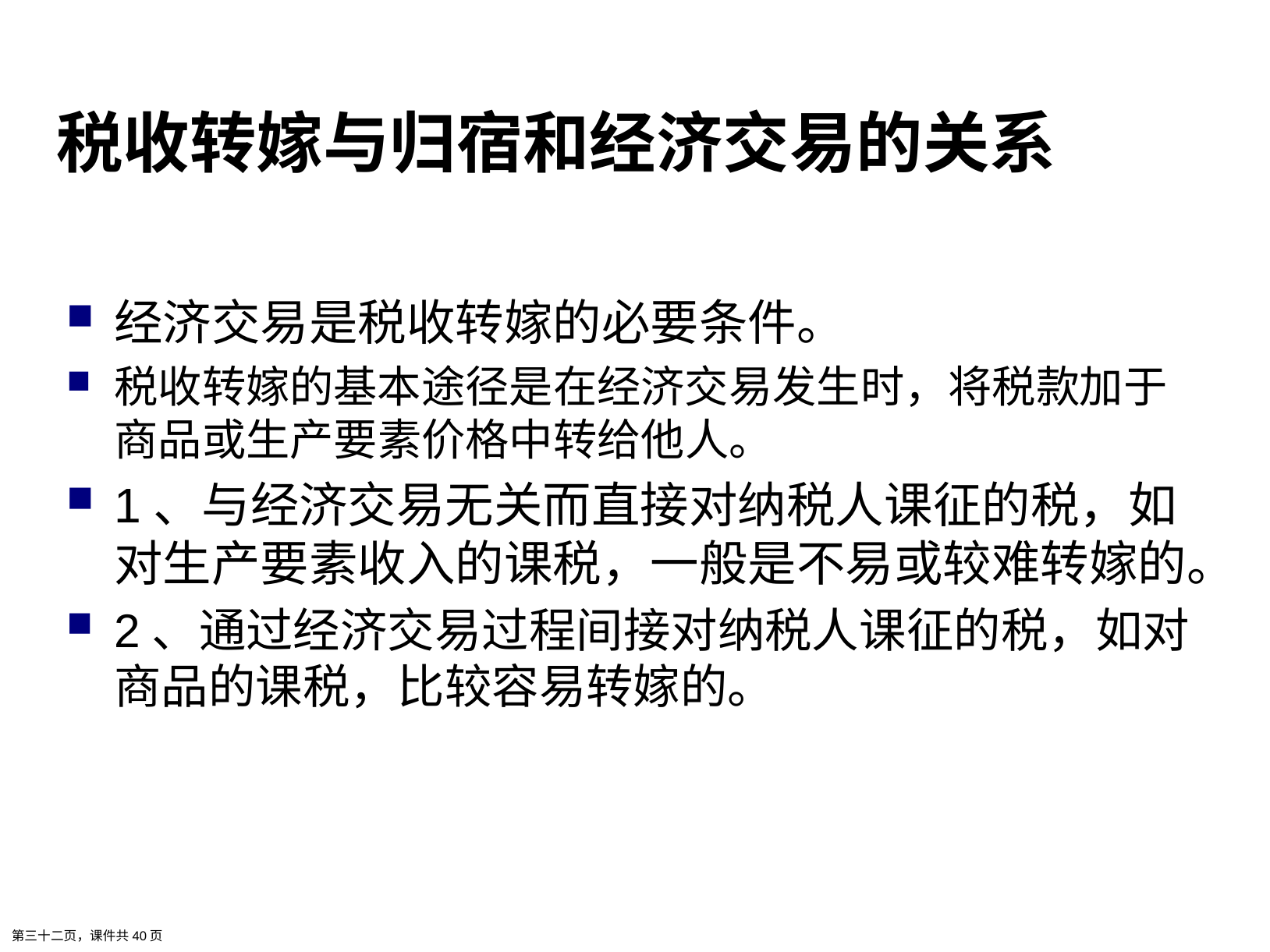

税收转嫁与归宿和经济交易的关系
经济交易是税收转嫁的必要条件。
税收转嫁的基本途径是在经济交易发生时，将税款加于商品或生产要素价格中转给他人。
1、与经济交易无关而直接对纳税人课征的税，如对生产要素收入的课税，一般是不易或较难转嫁的。
2、通过经济交易过程间接对纳税人课征的税，如对商品的课税，比较容易转嫁的。
第三十二页，课件共40页